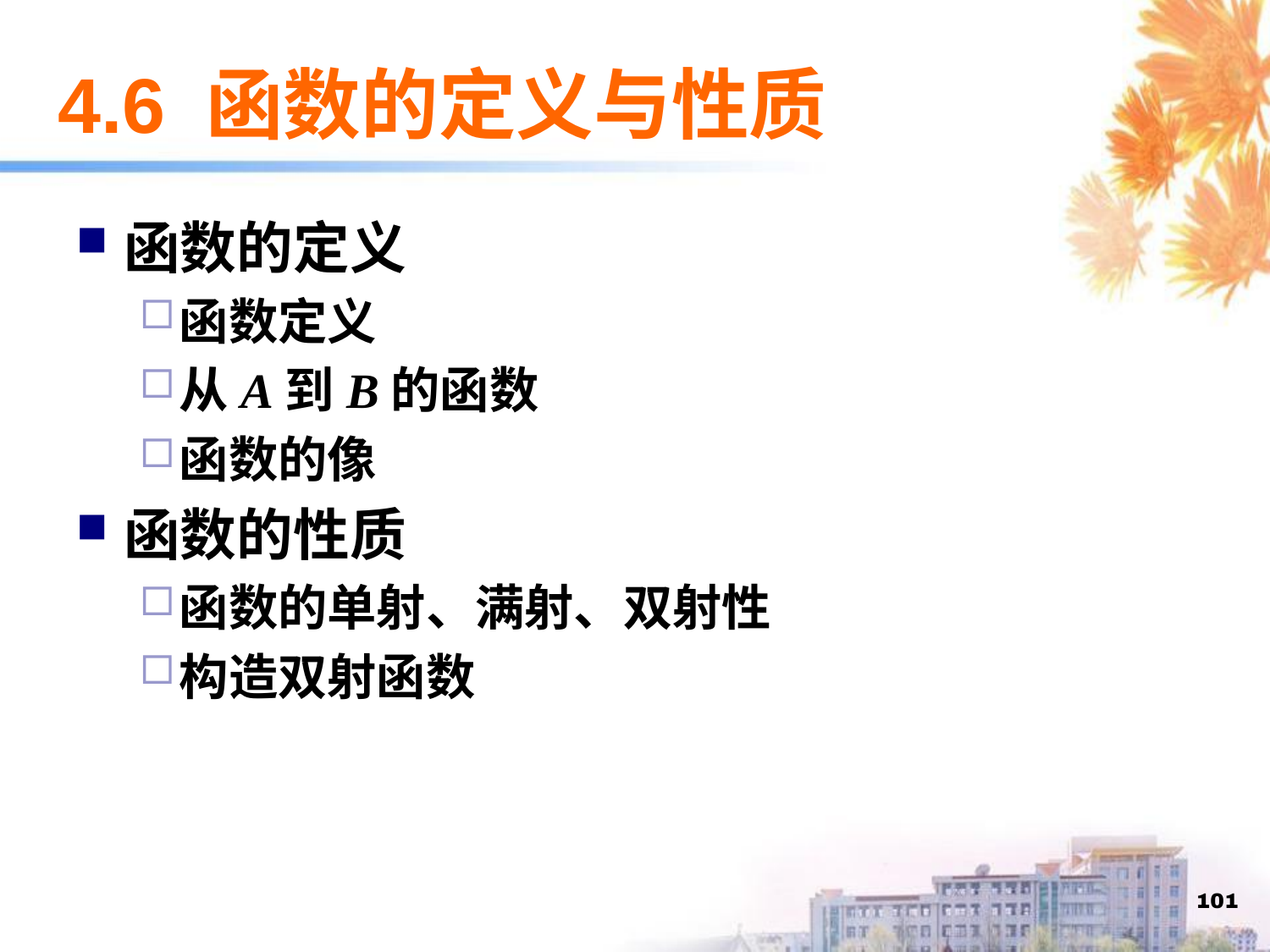

# 4.6 函数的定义与性质
函数的定义
函数定义
从A到B的函数
函数的像
函数的性质
函数的单射、满射、双射性
构造双射函数
101